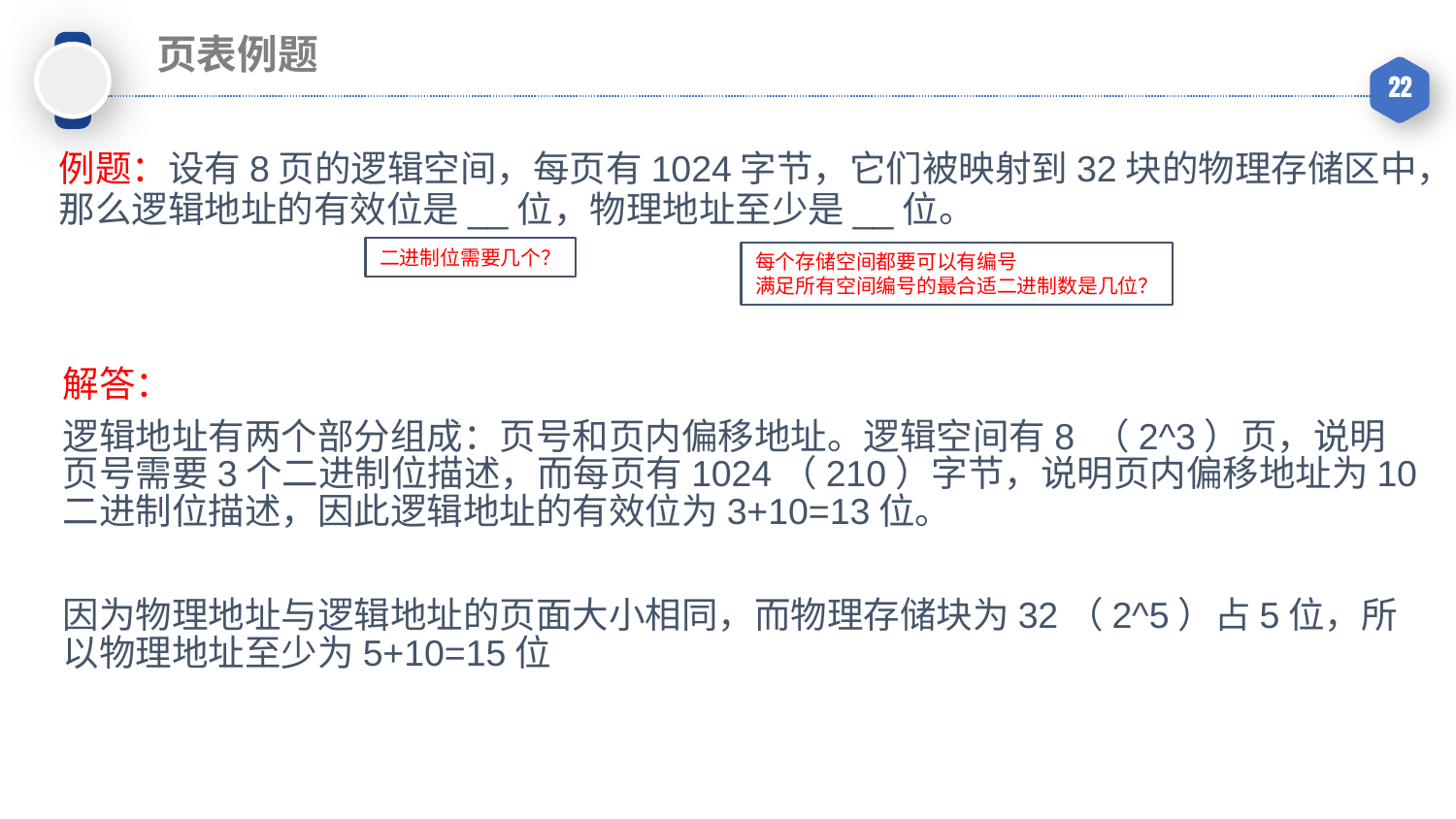

页表例题
例题：设有8页的逻辑空间，每页有1024字节，它们被映射到32块的物理存储区中，那么逻辑地址的有效位是__位，物理地址至少是__位。
二进制位需要几个？
每个存储空间都要可以有编号
满足所有空间编号的最合适二进制数是几位？
解答：
逻辑地址有两个部分组成：页号和页内偏移地址。逻辑空间有8 （2^3）页，说明页号需要3个二进制位描述，而每页有1024（210）字节，说明页内偏移地址为10二进制位描述，因此逻辑地址的有效位为3+10=13位。

因为物理地址与逻辑地址的页面大小相同，而物理存储块为32（2^5）占5位，所以物理地址至少为5+10=15位